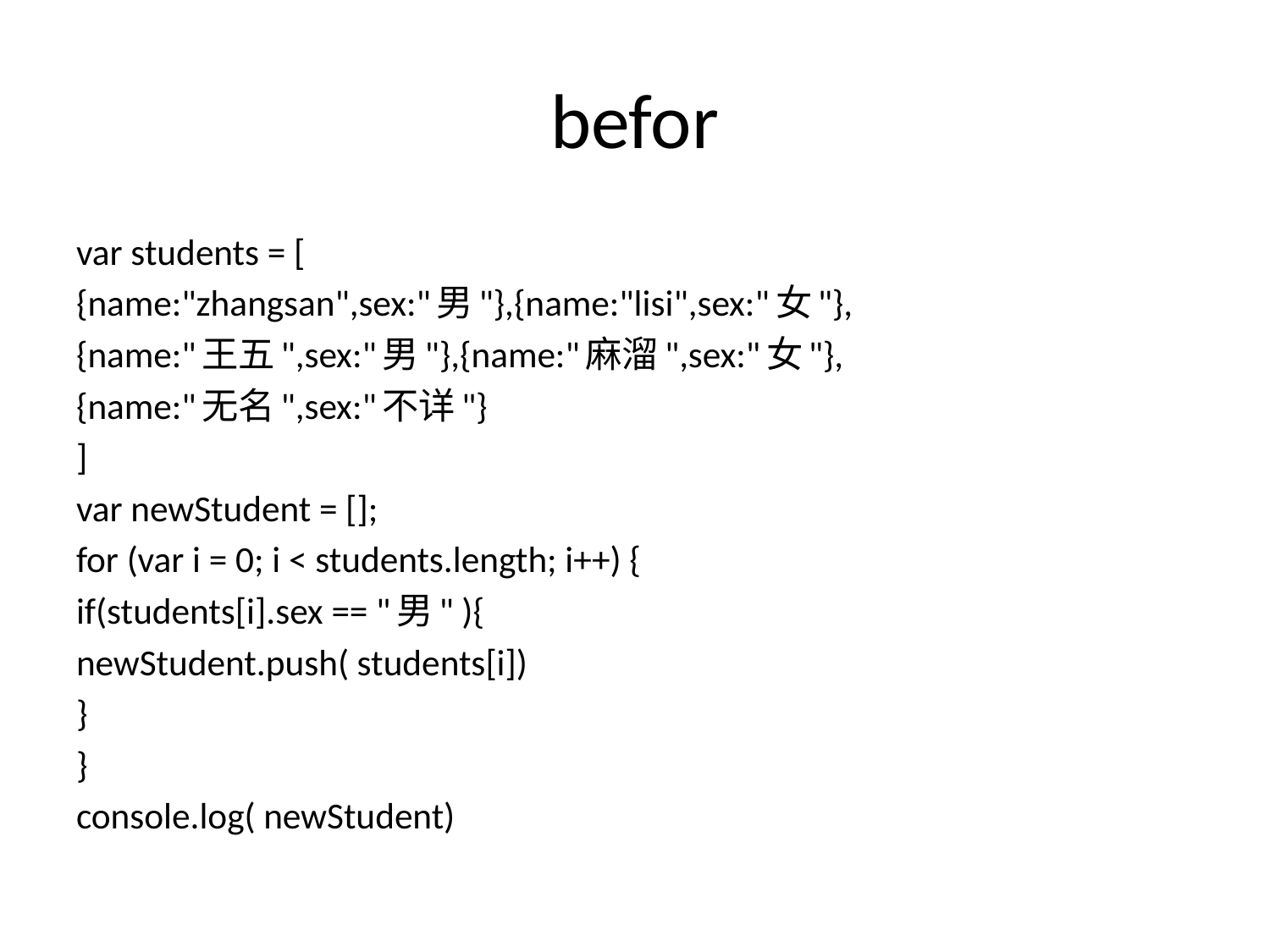

# befor
var students = [
{name:"zhangsan",sex:"男"},{name:"lisi",sex:"女"},
{name:"王五",sex:"男"},{name:"麻溜",sex:"女"},
{name:"无名",sex:"不详"}
]
var newStudent = [];
for (var i = 0; i < students.length; i++) {
if(students[i].sex == "男" ){
newStudent.push( students[i])
}
}
console.log( newStudent)